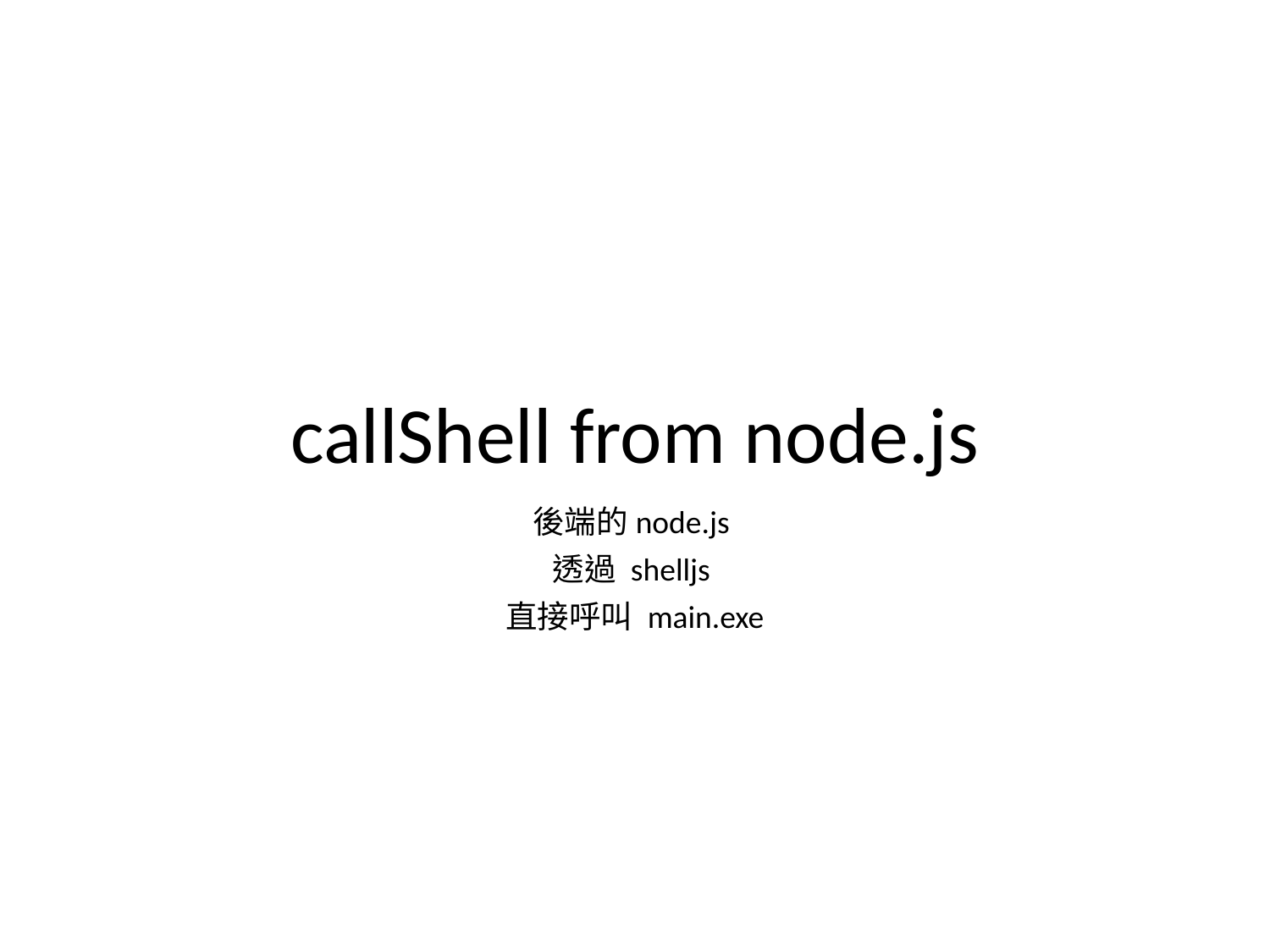

# callShell from node.js
後端的node.js
透過 shelljs
直接呼叫 main.exe